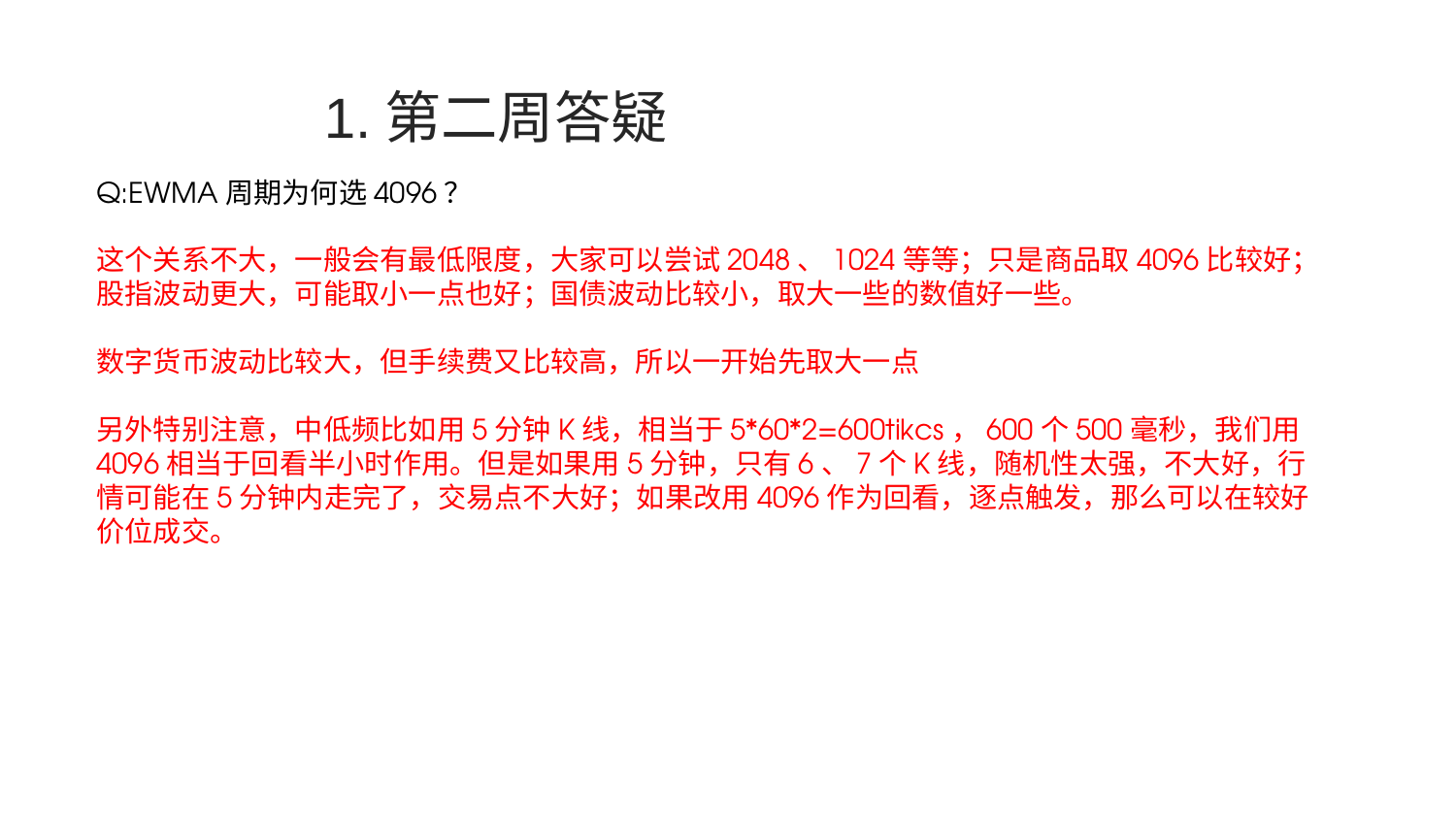

1.第二周答疑
Q:EWMA周期为何选4096？

这个关系不大，一般会有最低限度，大家可以尝试2048、1024等等；只是商品取4096比较好；股指波动更大，可能取小一点也好；国债波动比较小，取大一些的数值好一些。

数字货币波动比较大，但手续费又比较高，所以一开始先取大一点

另外特别注意，中低频比如用5分钟K线，相当于5*60*2=600tikcs，600个500毫秒，我们用4096相当于回看半小时作用。但是如果用5分钟，只有6、7个K线，随机性太强，不大好，行情可能在5分钟内走完了，交易点不大好；如果改用4096作为回看，逐点触发，那么可以在较好价位成交。